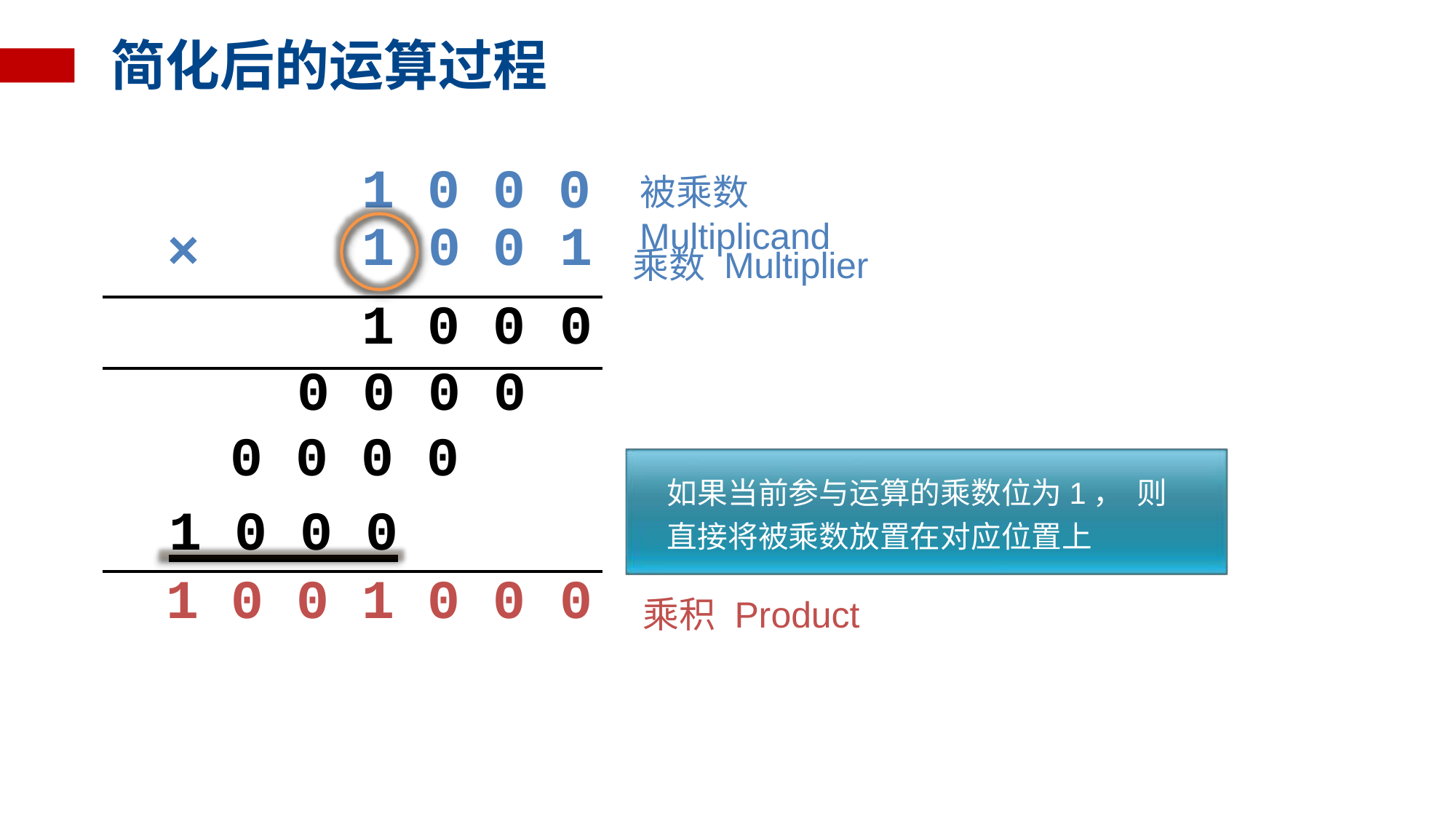

# 简化后的运算过程
1 0 0 0
被乘数 Multiplicand

| × |  |  | 1 | 0 | 0 | 1 | 乘数 Multiplier |
| --- | --- | --- | --- | --- | --- | --- | --- |
|  |  |  | 1 | 0 | 0 | 0 |  |
|  |  | 0 | 0 | 0 | 0 |  |  |
|  | 0 | 0 | 0 | 0 |  |  |  |
|  |  |  |  |  |  |  |  |
| 1 | 0 | 0 | 1 | 0 | 0 | 0 | 乘积 Product |

如果当前参与运算的乘数位为1，  则直接将被乘数放置在对应位置上
1 0 0 0